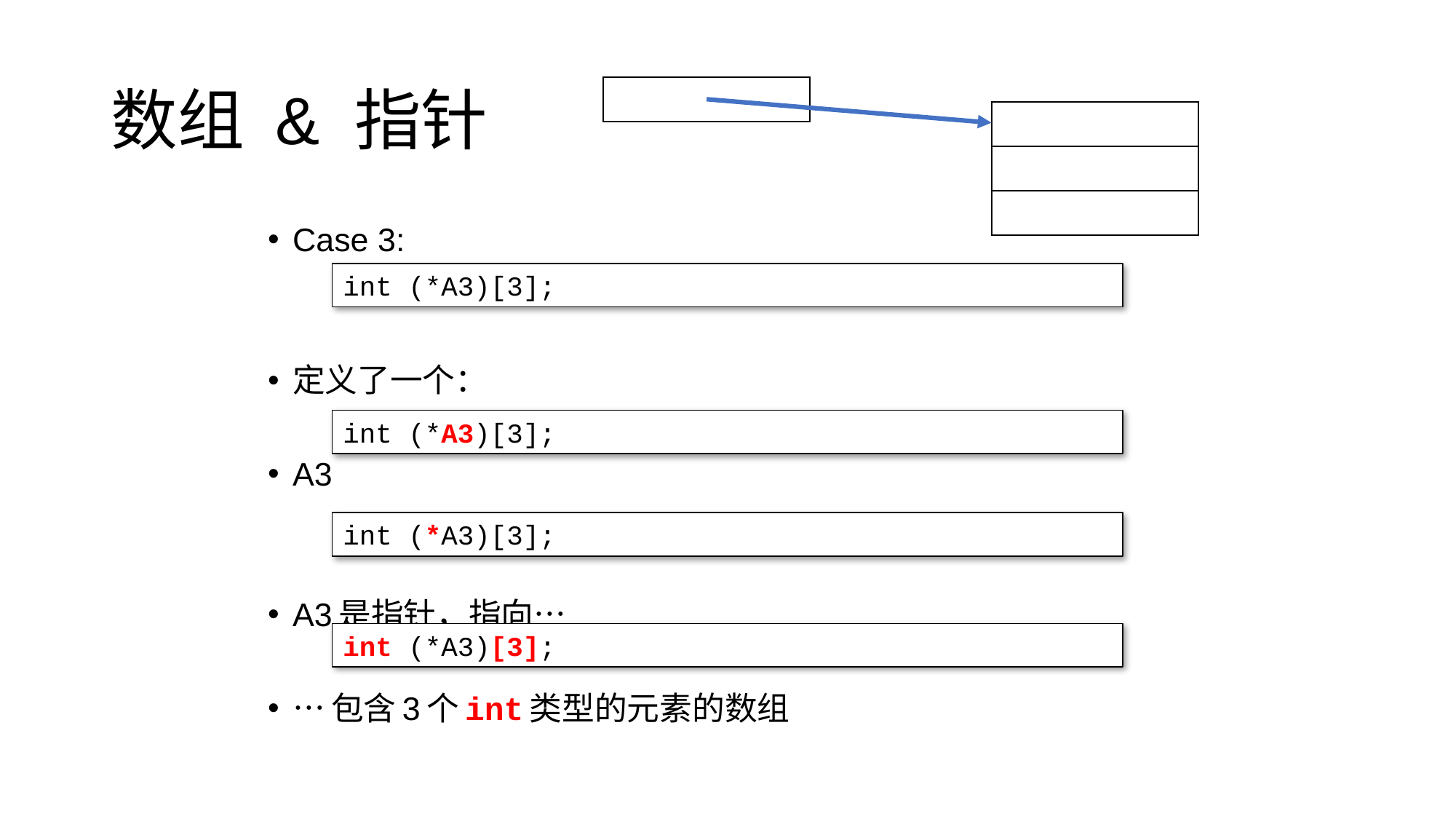

# 数组 & 指针
|  |
| --- |
|  |
| --- |
|  |
|  |
Case 3:

定义了一个：

A3

A3是指针，指向…

…包含3个int类型的元素的数组

int (*A3)[3];
int (*A3)[3];
int (*A3)[3];
int (*A3)[3];
10